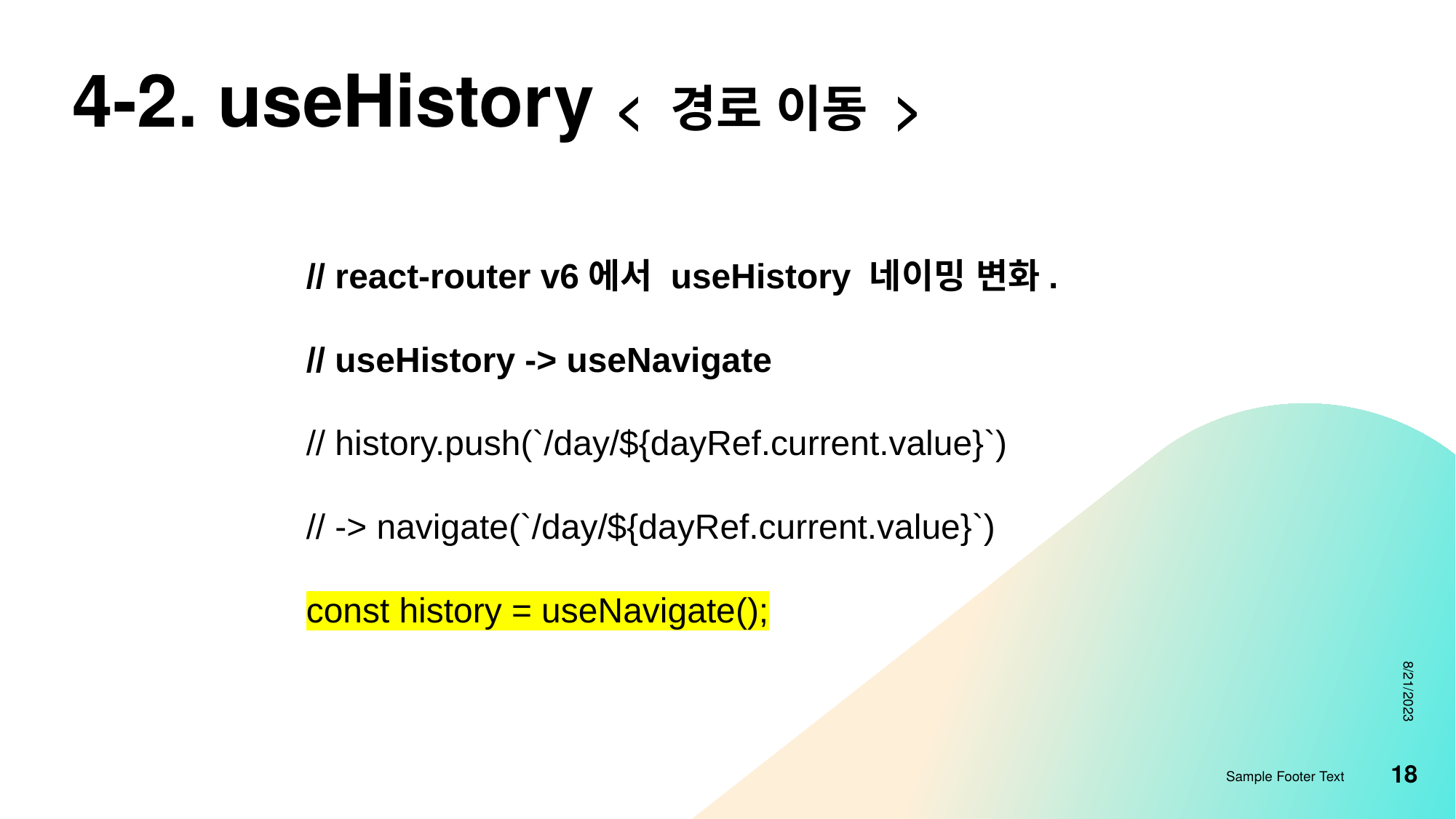

# 4-2. useHistory < 경로 이동 >
// react-router v6에서 useHistory 네이밍 변화.
// useHistory -> useNavigate
// history.push(`/day/${dayRef.current.value}`)
// -> navigate(`/day/${dayRef.current.value}`)
const history = useNavigate();
8/21/2023
Sample Footer Text
18